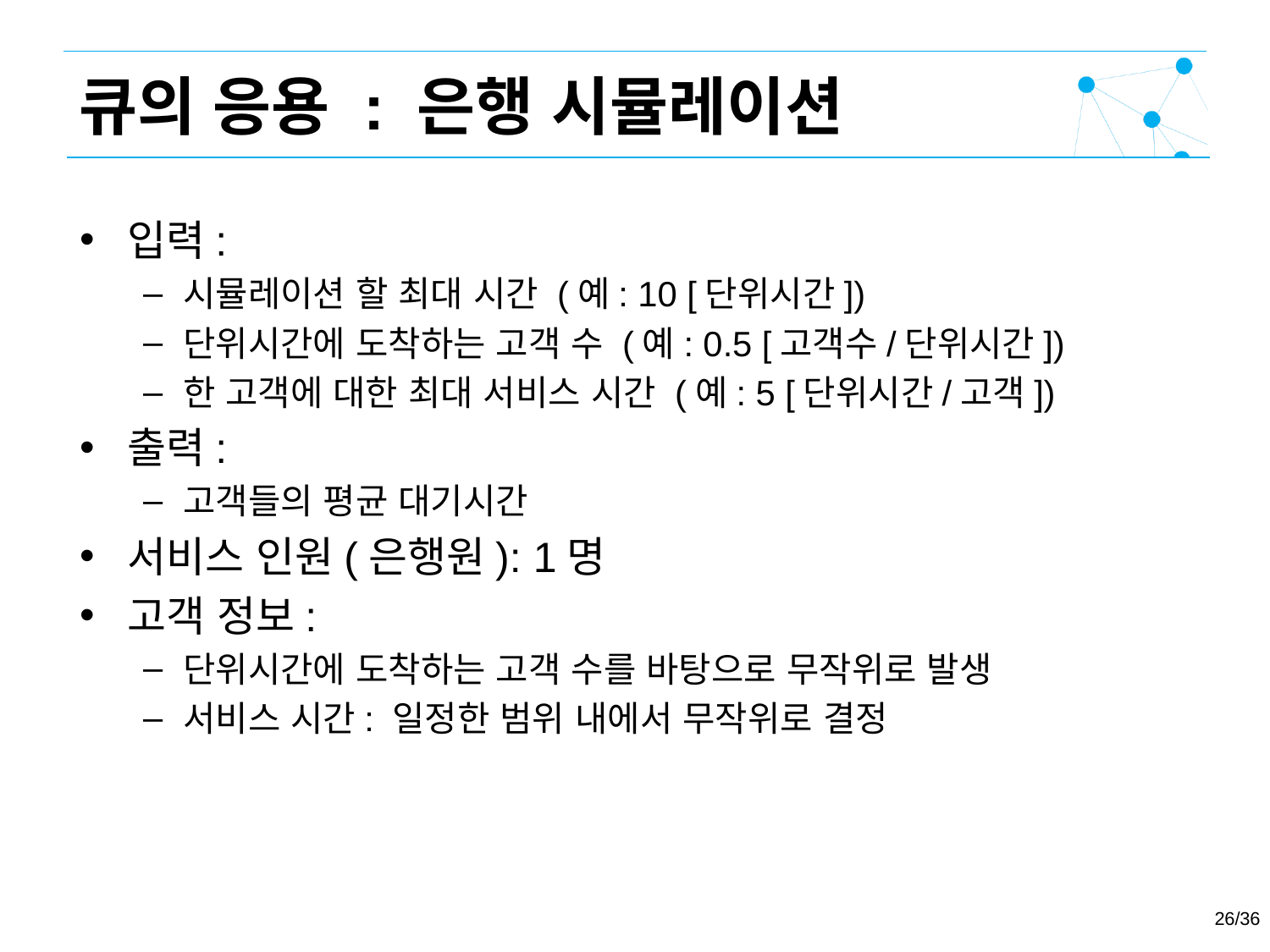

큐의 응용 : 은행 시뮬레이션
입력:
시뮬레이션 할 최대 시간 (예: 10 [단위시간])
단위시간에 도착하는 고객 수 (예: 0.5 [고객수/단위시간])
한 고객에 대한 최대 서비스 시간 (예: 5 [단위시간/고객])
출력:
고객들의 평균 대기시간
서비스 인원(은행원): 1명
고객 정보:
단위시간에 도착하는 고객 수를 바탕으로 무작위로 발생
서비스 시간: 일정한 범위 내에서 무작위로 결정